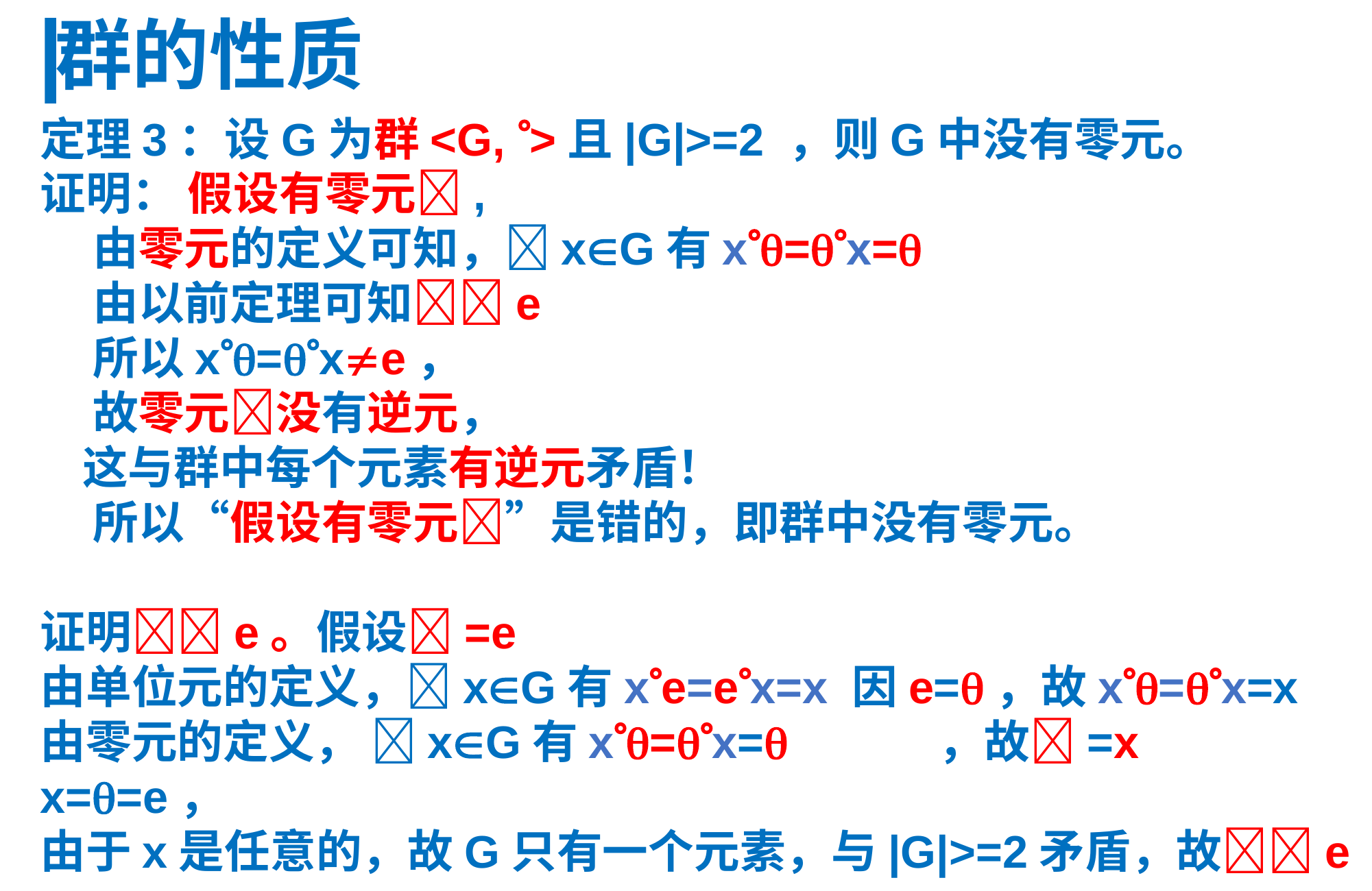

群的性质

定理3：设G为群<G, °>且|G|>=2 ，则G中没有零元。
证明： 假设有零元θ,
    由零元的定义可知，∀x∈G有x°θ=θ°x=θ
    由以前定理可知θ≠e
    所以x°θ=θ°x≠e，
    故零元θ没有逆元，
   这与群中每个元素有逆元矛盾！
    所以“假设有零元θ”是错的，即群中没有零元。

证明θ≠e。假设θ=e
由单位元的定义，∀x∈G有x°e=e°x=x 因e=θ，故x°θ=θ°x=x
由零元的定义， ∀x∈G有x°θ=θ°x=θ           ，故θ=x
x=θ=e，
由于x是任意的，故G只有一个元素，与|G|>=2矛盾，故θ≠e